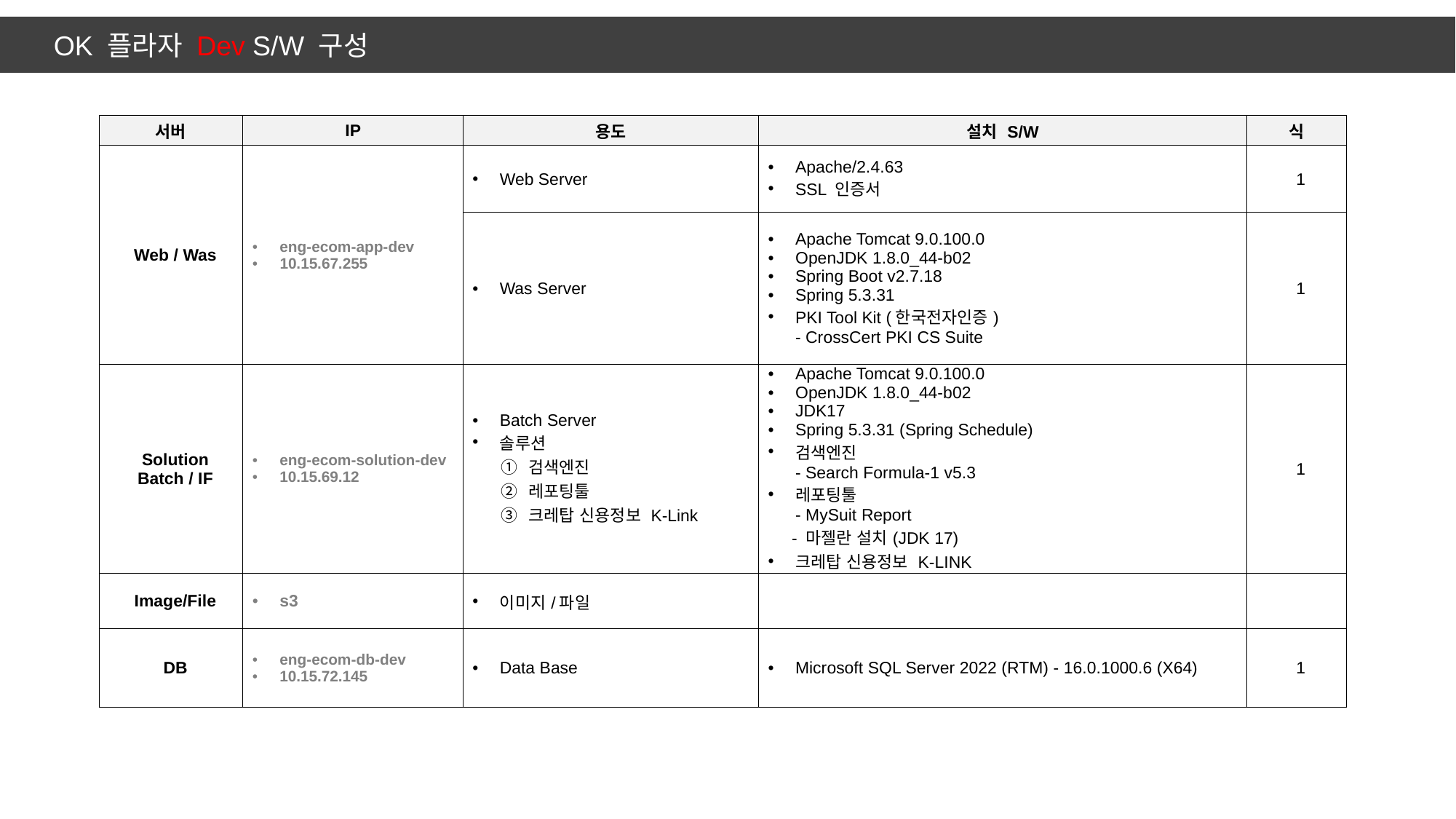

OK 플라자 Dev S/W 구성
| 서버 | IP | 용도 | 설치 S/W | 식 |
| --- | --- | --- | --- | --- |
| Web / Was | eng-ecom-app-dev 10.15.67.255 | Web Server | Apache/2.4.63 SSL 인증서 | 1 |
|  |  | Was Server | Apache Tomcat 9.0.100.0 OpenJDK 1.8.0\_44-b02 Spring Boot v2.7.18 Spring 5.3.31 PKI Tool Kit (한국전자인증) - CrossCert PKI CS Suite | 1 |
| Solution Batch / IF | eng-ecom-solution-dev 10.15.69.12 | Batch Server 솔루션 검색엔진 레포팅툴 크레탑 신용정보 K-Link | Apache Tomcat 9.0.100.0 OpenJDK 1.8.0\_44-b02 JDK17 Spring 5.3.31 (Spring Schedule) 검색엔진 - Search Formula-1 v5.3 레포팅툴 - MySuit Report - 마젤란 설치(JDK 17) 크레탑 신용정보 K-LINK | 1 |
| Image/File | s3 | 이미지/파일 |  |  |
| DB | eng-ecom-db-dev 10.15.72.145 | Data Base | Microsoft SQL Server 2022 (RTM) - 16.0.1000.6 (X64) | 1 |